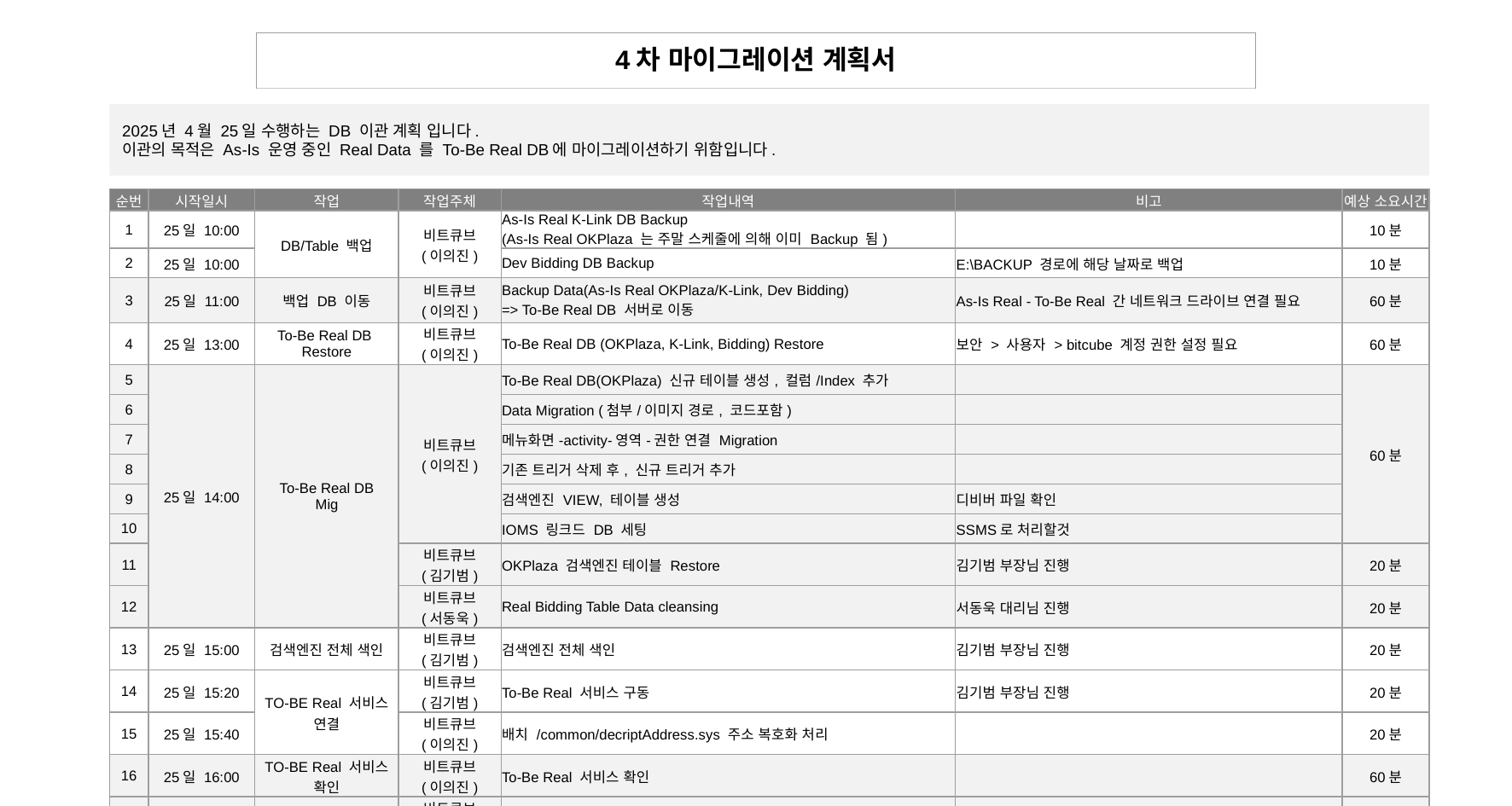

| 4차 마이그레이션 계획서 |
| --- |
2025년 4월 25일 수행하는 DB 이관 계획 입니다.
이관의 목적은 As-Is 운영 중인 Real Data 를 To-Be Real DB에 마이그레이션하기 위함입니다.
| 순번 | 시작일시 | 작업 | 작업주체 | 작업내역 | 비고 | 예상 소요시간 |
| --- | --- | --- | --- | --- | --- | --- |
| 1 | 25일 10:00 | DB/Table 백업 | 비트큐브 (이의진) | As-Is Real K-Link DB Backup (As-Is Real OKPlaza 는 주말 스케줄에 의해 이미 Backup 됨) |  | 10분 |
| 2 | 25일 10:00 |  |  | Dev Bidding DB Backup | E:\BACKUP 경로에 해당 날짜로 백업 | 10분 |
| 3 | 25일 11:00 | 백업 DB 이동 | 비트큐브 (이의진) | Backup Data(As-Is Real OKPlaza/K-Link, Dev Bidding) => To-Be Real DB 서버로 이동 | As-Is Real - To-Be Real 간 네트워크 드라이브 연결 필요 | 60분 |
| 4 | 25일 13:00 | To-Be Real DB Restore | 비트큐브 (이의진) | To-Be Real DB (OKPlaza, K-Link, Bidding) Restore | 보안 > 사용자 > bitcube 계정 권한 설정 필요 | 60분 |
| 5 | 25일 14:00 | To-Be Real DB Mig | 비트큐브 (이의진) | To-Be Real DB(OKPlaza) 신규 테이블 생성, 컬럼/Index 추가 |  | 60분 |
| 6 |  |  |  | Data Migration (첨부/이미지 경로, 코드포함) |  |  |
| 7 |  |  |  | 메뉴화면-activity-영역-권한 연결 Migration |  |  |
| 8 |  |  |  | 기존 트리거 삭제 후, 신규 트리거 추가 |  |  |
| 9 |  |  |  | 검색엔진 VIEW, 테이블 생성 | 디비버 파일 확인 |  |
| 10 |  |  |  | IOMS 링크드 DB 세팅 | SSMS로 처리할것 |  |
| 11 |  |  | 비트큐브 (김기범) | OKPlaza 검색엔진 테이블 Restore | 김기범 부장님 진행 | 20분 |
| 12 |  |  | 비트큐브 (서동욱) | Real Bidding Table Data cleansing | 서동욱 대리님 진행 | 20분 |
| 13 | 25일 15:00 | 검색엔진 전체 색인 | 비트큐브 (김기범) | 검색엔진 전체 색인 | 김기범 부장님 진행 | 20분 |
| 14 | 25일 15:20 | TO-BE Real 서비스 연결 | 비트큐브 (김기범) | To-Be Real 서비스 구동 | 김기범 부장님 진행 | 20분 |
| 15 | 25일 15:40 |  | 비트큐브 (이의진) | 배치 /common/decriptAddress.sys 주소 복호화 처리 |  | 20분 |
| 16 | 25일 16:00 | TO-BE Real 서비스 확인 | 비트큐브 (이의진) | To-Be Real 서비스 확인 |  | 60분 |
| 17 | 25일 17:00 | 완료 | 비트큐브 (이의진) | To-Be Real 서비스 테스트 완료 |  |  |